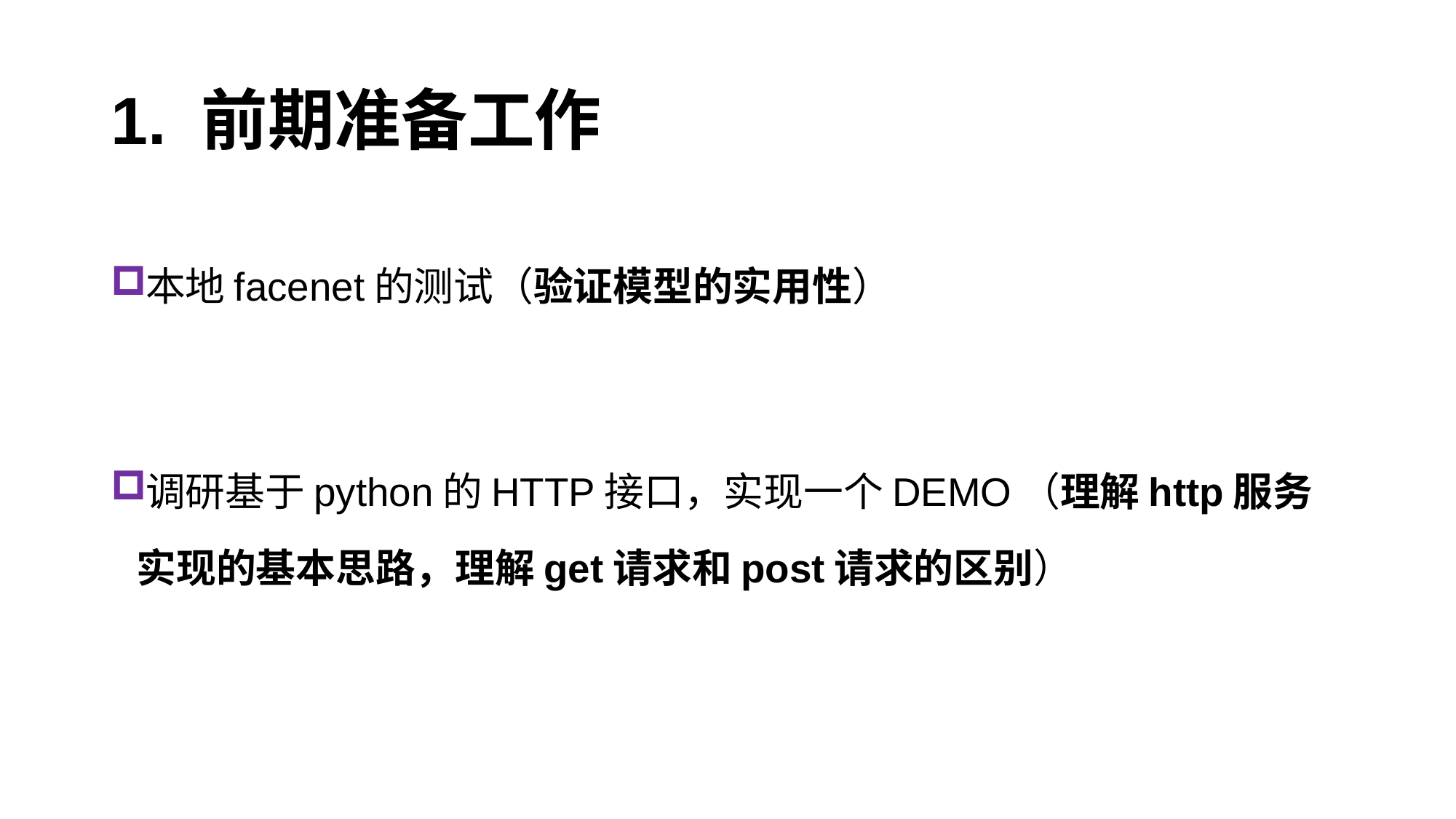

# 1. 前期准备工作
本地facenet的测试（验证模型的实用性）

调研基于python的HTTP接口，实现一个DEMO（理解http服务实现的基本思路，理解get请求和post请求的区别）